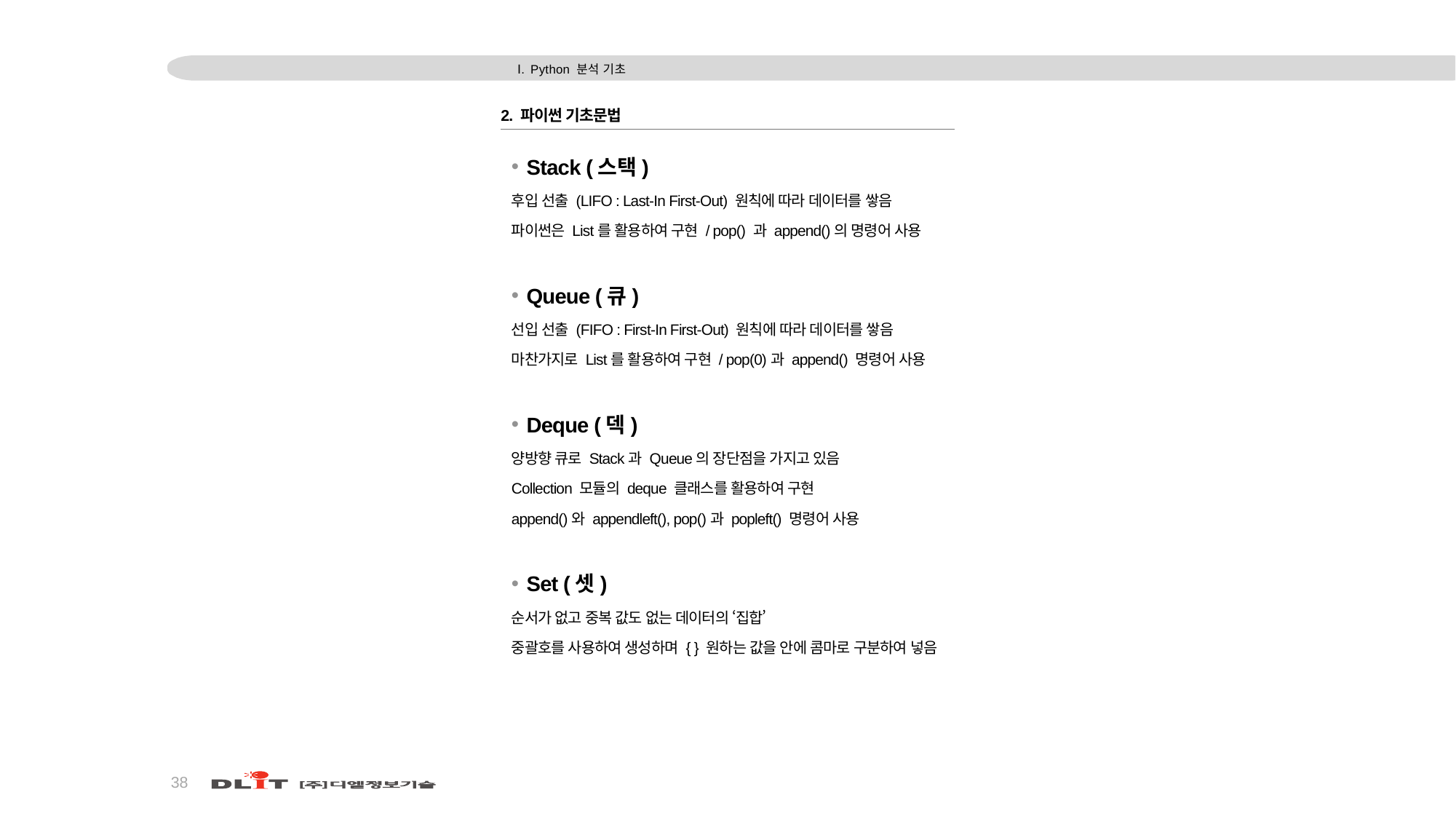

Ⅰ. Python 분석 기초
2. 파이썬 기초문법

Stack (스택)
후입 선출 (LIFO : Last-In First-Out) 원칙에 따라 데이터를 쌓음
파이썬은 List를 활용하여 구현 / pop() 과 append()의 명령어 사용

Queue (큐)
선입 선출 (FIFO : First-In First-Out) 원칙에 따라 데이터를 쌓음
마찬가지로 List를 활용하여 구현 / pop(0)과 append() 명령어 사용

Deque (덱)
양방향 큐로 Stack과 Queue의 장단점을 가지고 있음
Collection 모듈의 deque 클래스를 활용하여 구현
append()와 appendleft(), pop()과 popleft() 명령어 사용

Set (셋)
순서가 없고 중복 값도 없는 데이터의 ‘집합’
중괄호를 사용하여 생성하며 { } 원하는 값을 안에 콤마로 구분하여 넣음

38